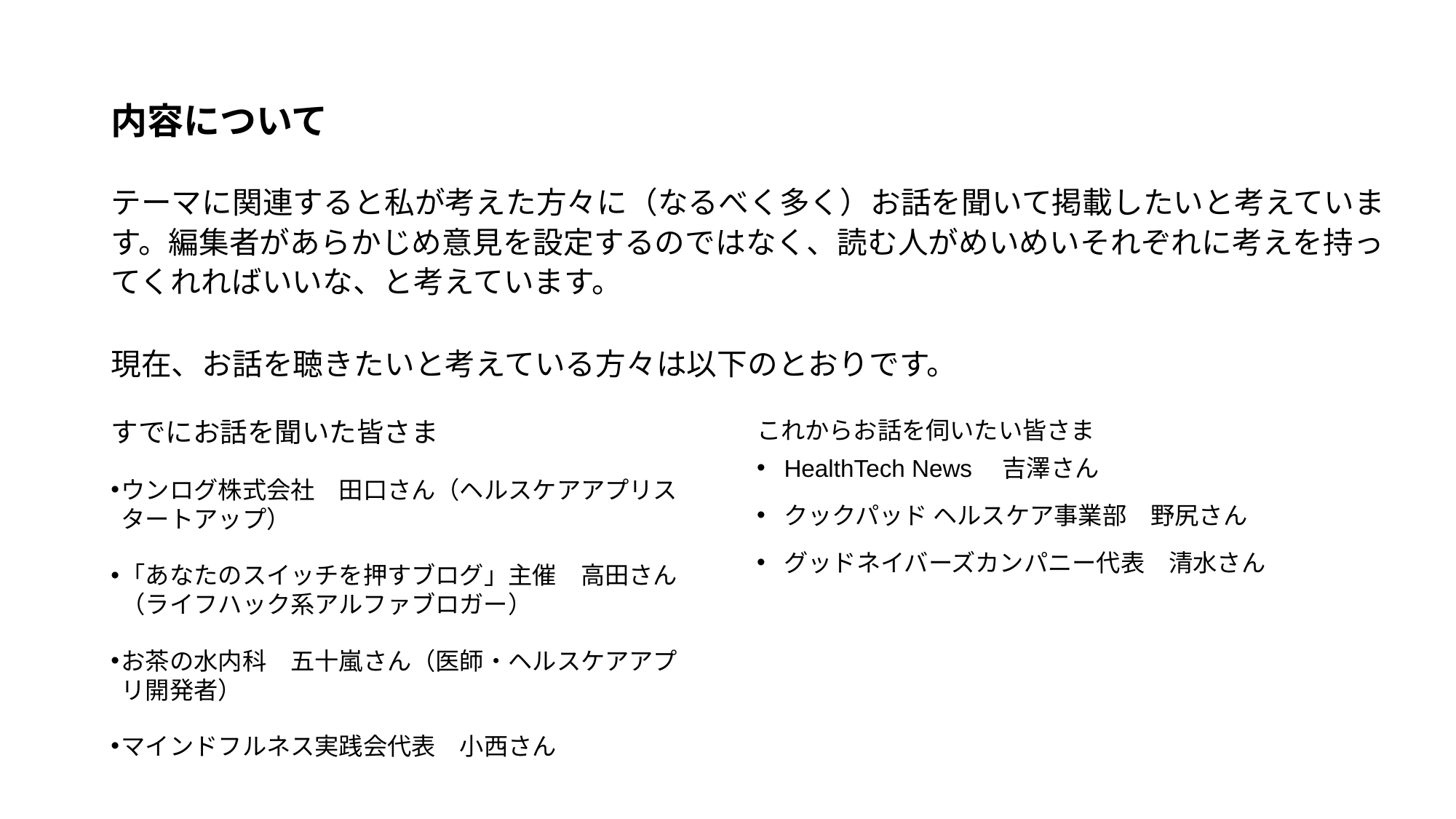

# 内容について
テーマに関連すると私が考えた方々に（なるべく多く）お話を聞いて掲載したいと考えています。編集者があらかじめ意見を設定するのではなく、読む人がめいめいそれぞれに考えを持ってくれればいいな、と考えています。
現在、お話を聴きたいと考えている方々は以下のとおりです。
すでにお話を聞いた皆さま
ウンログ株式会社　田口さん（ヘルスケアアプリスタートアップ）
「あなたのスイッチを押すブログ」主催　高田さん（ライフハック系アルファブロガー）
お茶の水内科　五十嵐さん（医師・ヘルスケアアプリ開発者）
マインドフルネス実践会代表　小西さん

これからお話を伺いたい皆さま
HealthTech News　吉澤さん
クックパッド ヘルスケア事業部　野尻さん
グッドネイバーズカンパニー代表　清水さん